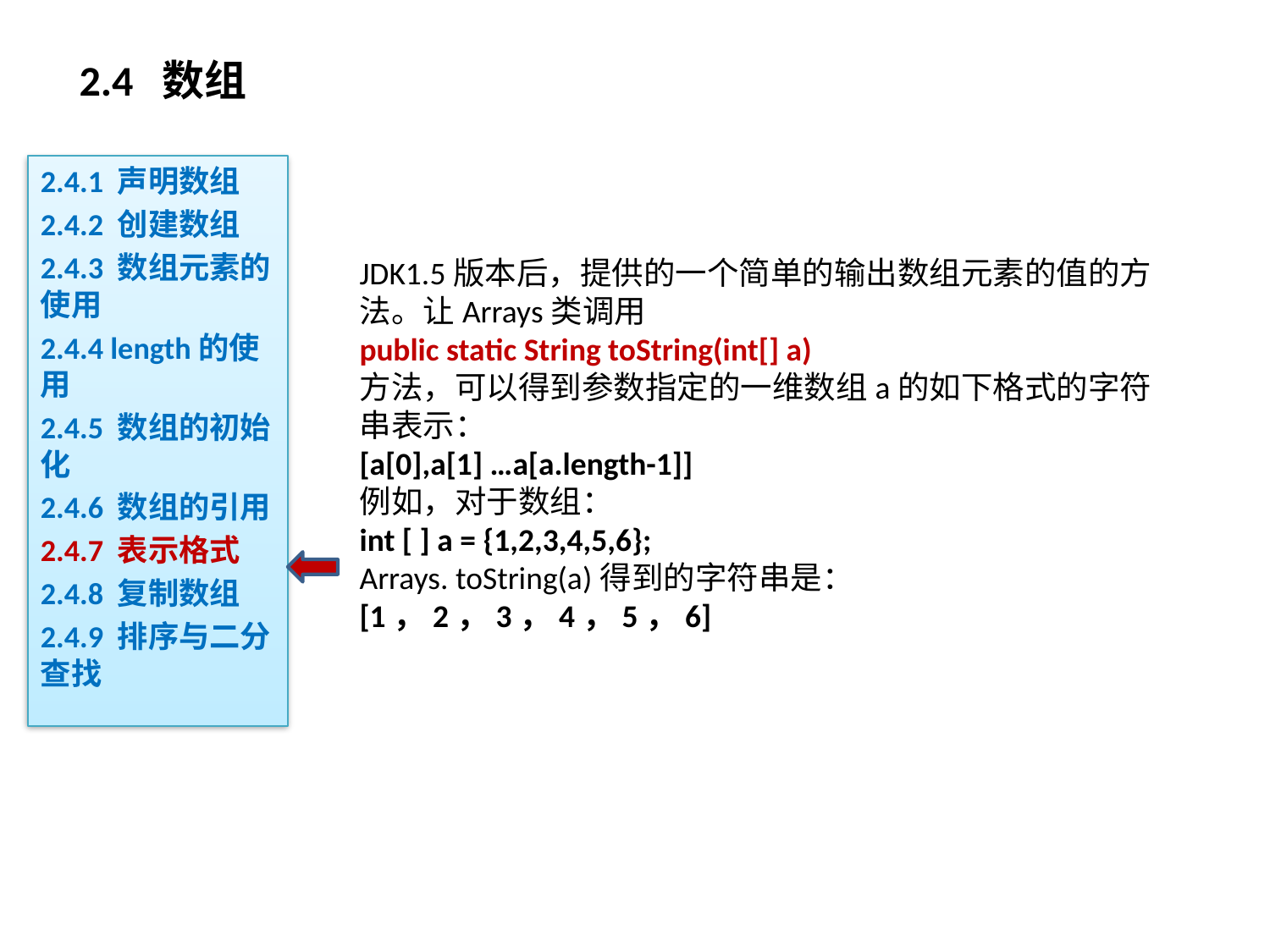

# 2.4  数组
2.4.1 声明数组
2.4.2 创建数组
2.4.3 数组元素的使用
2.4.4 length的使用
2.4.5 数组的初始化
2.4.6 数组的引用
2.4.7 表示格式
2.4.8 复制数组
2.4.9 排序与二分查找
JDK1.5版本后，提供的一个简单的输出数组元素的值的方法。让Arrays类调用
public static String toString(int[] a)
方法，可以得到参数指定的一维数组a的如下格式的字符串表示：
[a[0],a[1] …a[a.length-1]]
例如，对于数组：
int [ ] a = {1,2,3,4,5,6};
Arrays. toString(a)得到的字符串是：
[1，2，3，4，5，6]